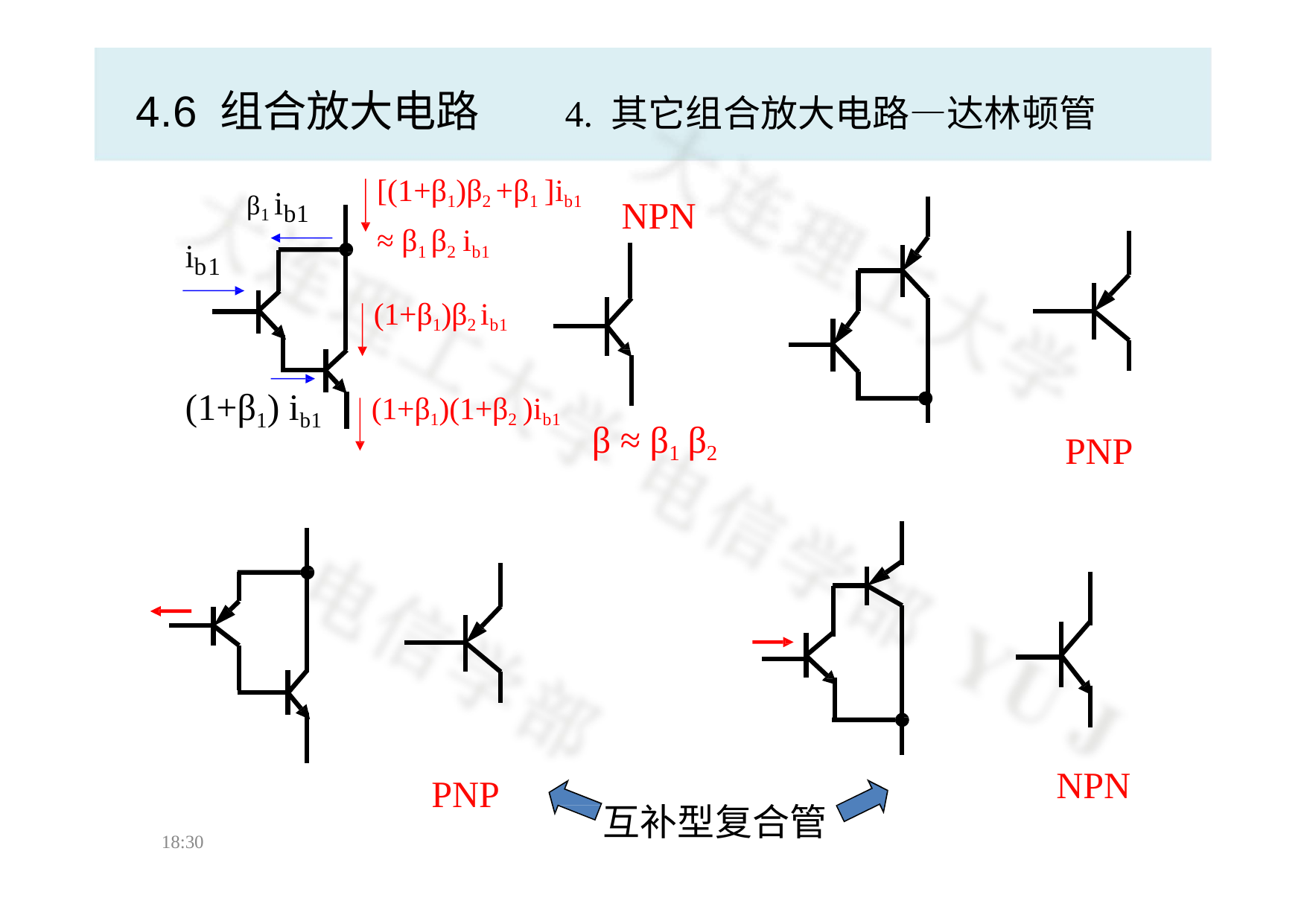

# 4.6 组合放大电路	4. 其它组合放大电路—达林顿管

[(1+β1)β2 +β1 ]ib1
≈ β1 β2 ib1

β1 ib1
NPN

ib1

(1+β1)β2 ib1

(1+β1) ib1
(1+β1)(1+β2 )ib1

β ≈ β1 β2
PNP

NPN
PNP

互补型复合管
18:30